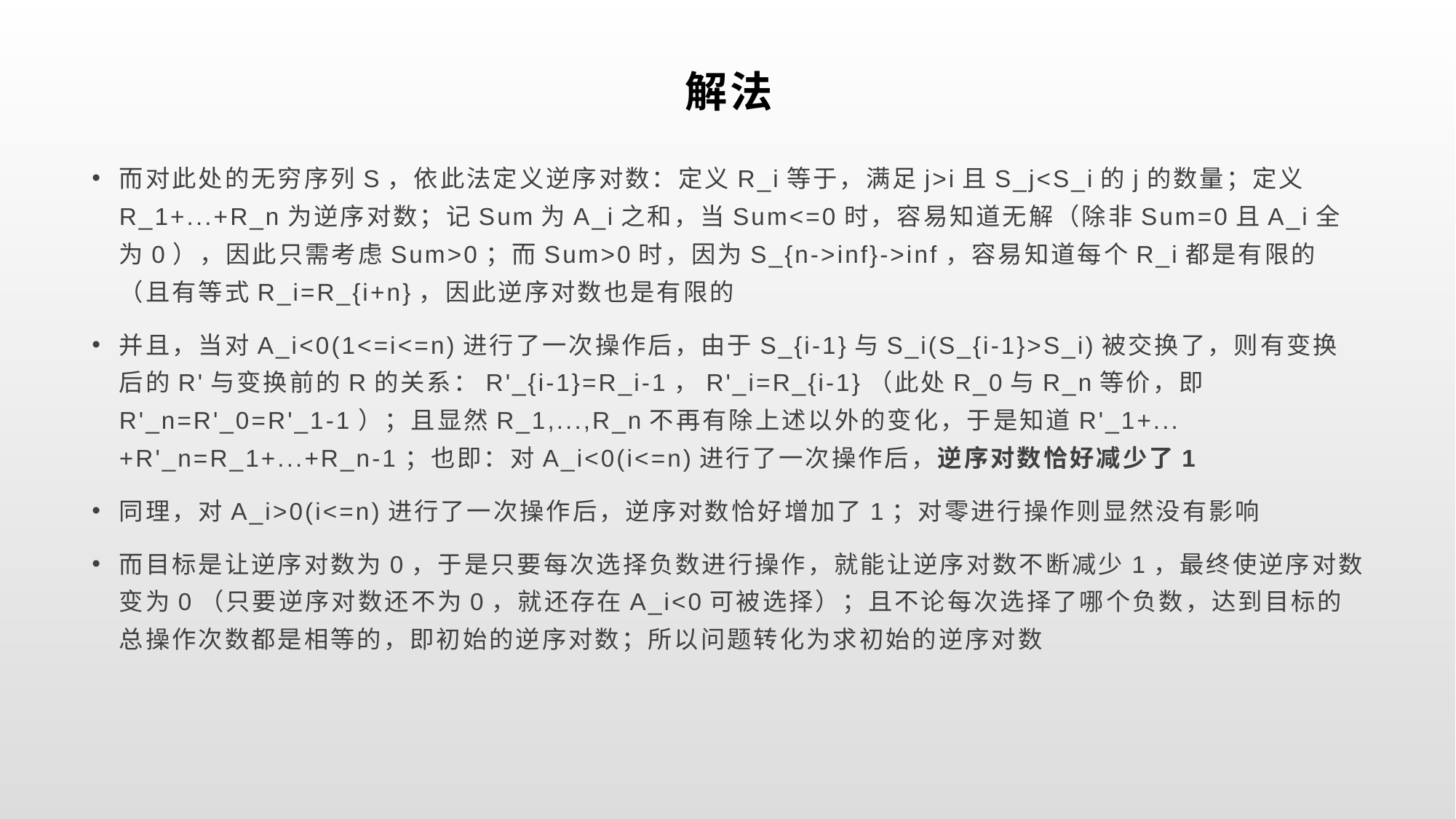

# 解法
而对此处的无穷序列S，依此法定义逆序对数：定义R_i等于，满足j>i且S_j<S_i的j的数量；定义R_1+...+R_n为逆序对数；记Sum为A_i之和，当Sum<=0时，容易知道无解（除非Sum=0且A_i全为0），因此只需考虑Sum>0；而Sum>0时，因为S_{n->inf}->inf，容易知道每个R_i都是有限的（且有等式R_i=R_{i+n}，因此逆序对数也是有限的
并且，当对A_i<0(1<=i<=n)进行了一次操作后，由于S_{i-1}与S_i(S_{i-1}>S_i)被交换了，则有变换后的R'与变换前的R的关系：R'_{i-1}=R_i-1，R'_i=R_{i-1}（此处R_0与R_n等价，即R'_n=R'_0=R'_1-1）；且显然R_1,...,R_n不再有除上述以外的变化，于是知道R'_1+...+R'_n=R_1+...+R_n-1；也即：对A_i<0(i<=n)进行了一次操作后，逆序对数恰好减少了1
同理，对A_i>0(i<=n)进行了一次操作后，逆序对数恰好增加了1；对零进行操作则显然没有影响
而目标是让逆序对数为0，于是只要每次选择负数进行操作，就能让逆序对数不断减少1，最终使逆序对数变为0（只要逆序对数还不为0，就还存在A_i<0可被选择）；且不论每次选择了哪个负数，达到目标的总操作次数都是相等的，即初始的逆序对数；所以问题转化为求初始的逆序对数